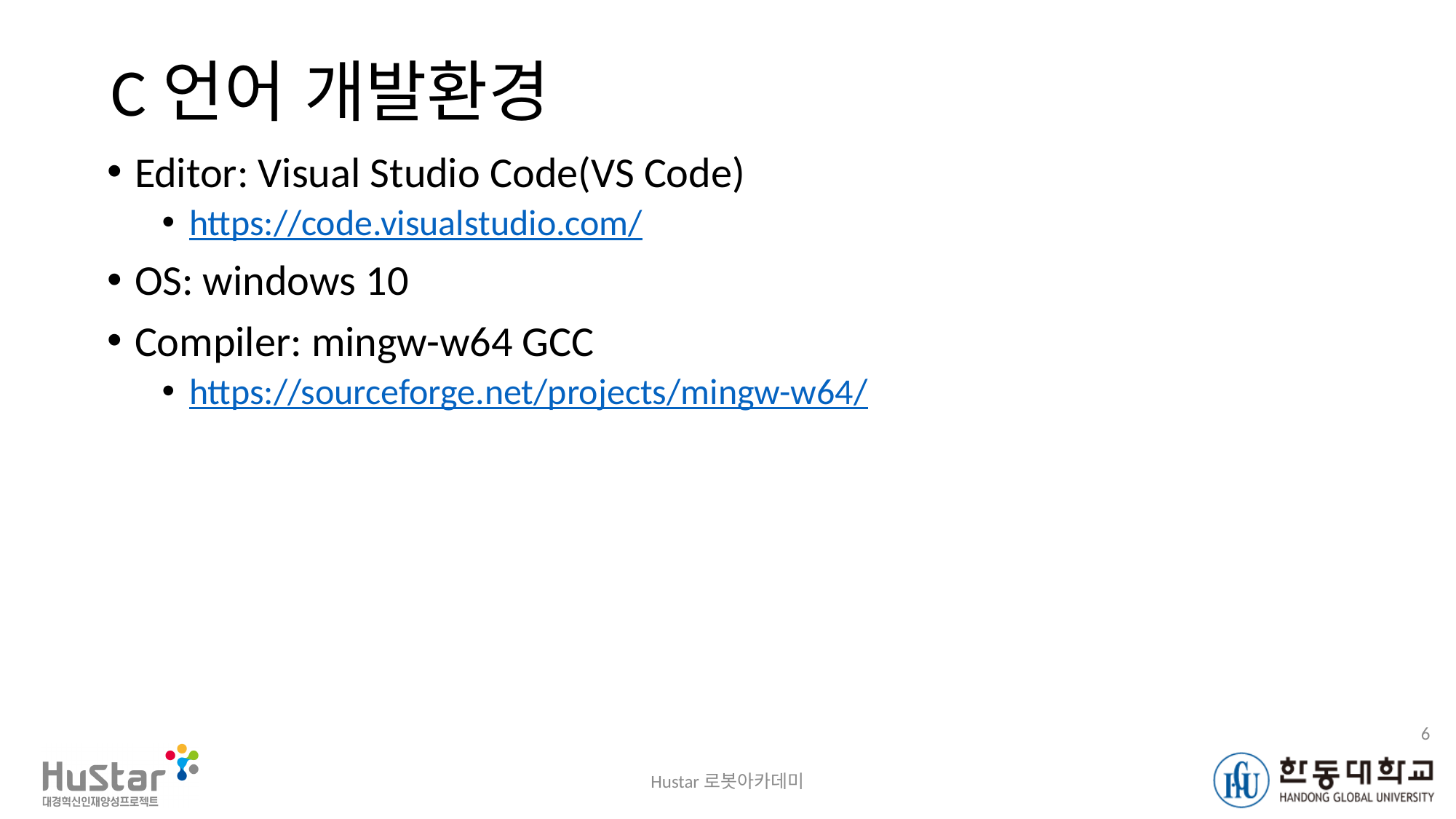

# C언어 개발환경
Editor: Visual Studio Code(VS Code)
https://code.visualstudio.com/
OS: windows 10
Compiler: mingw-w64 GCC
https://sourceforge.net/projects/mingw-w64/
6
Hustar로봇아카데미